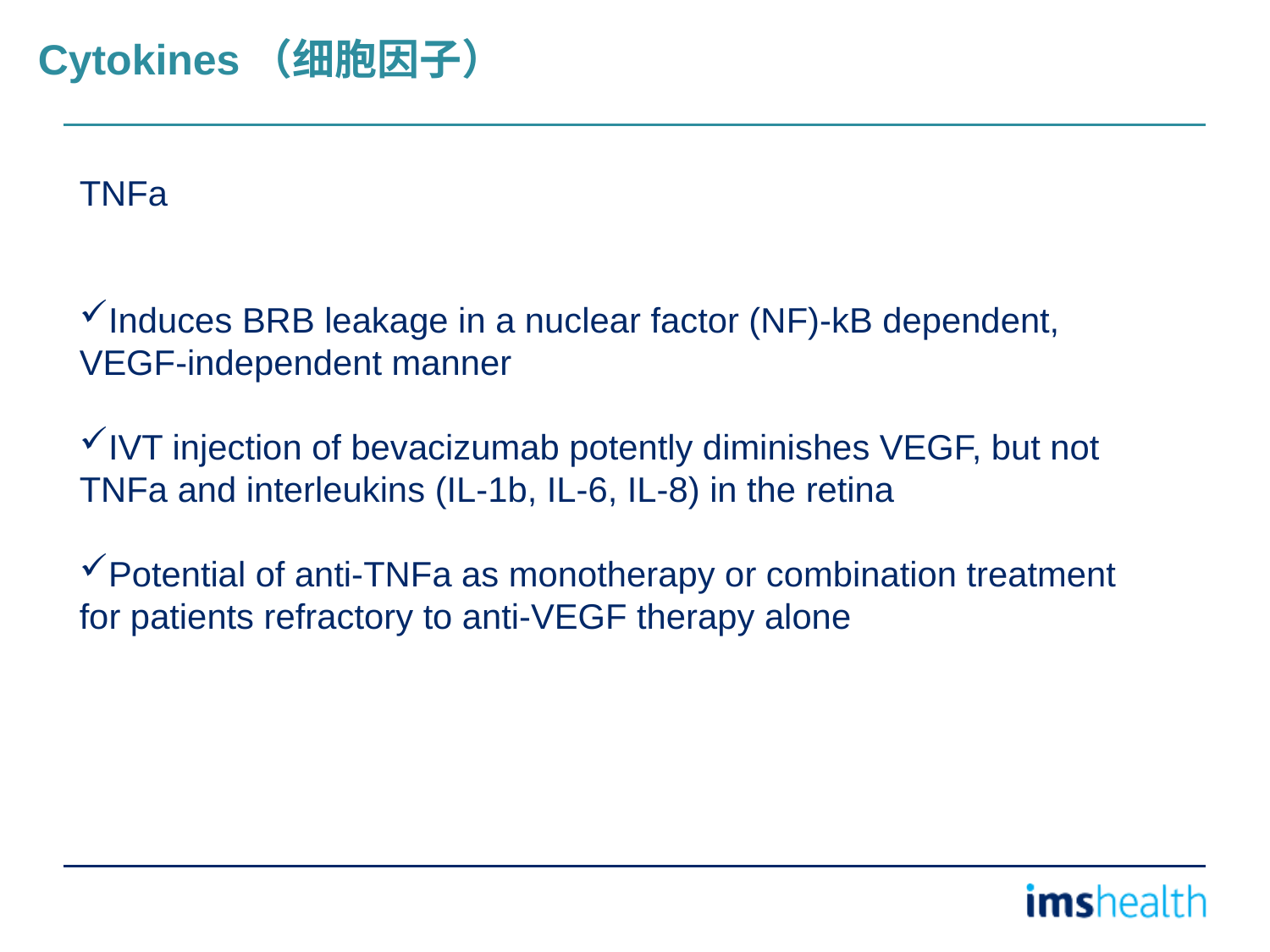

Cytokines（细胞因子）
TNFa

Induces BRB leakage in a nuclear factor (NF)-kB dependent, VEGF-independent manner

IVT injection of bevacizumab potently diminishes VEGF, but not TNFa and interleukins (IL-1b, IL-6, IL-8) in the retina

Potential of anti-TNFa as monotherapy or combination treatment for patients refractory to anti-VEGF therapy alone